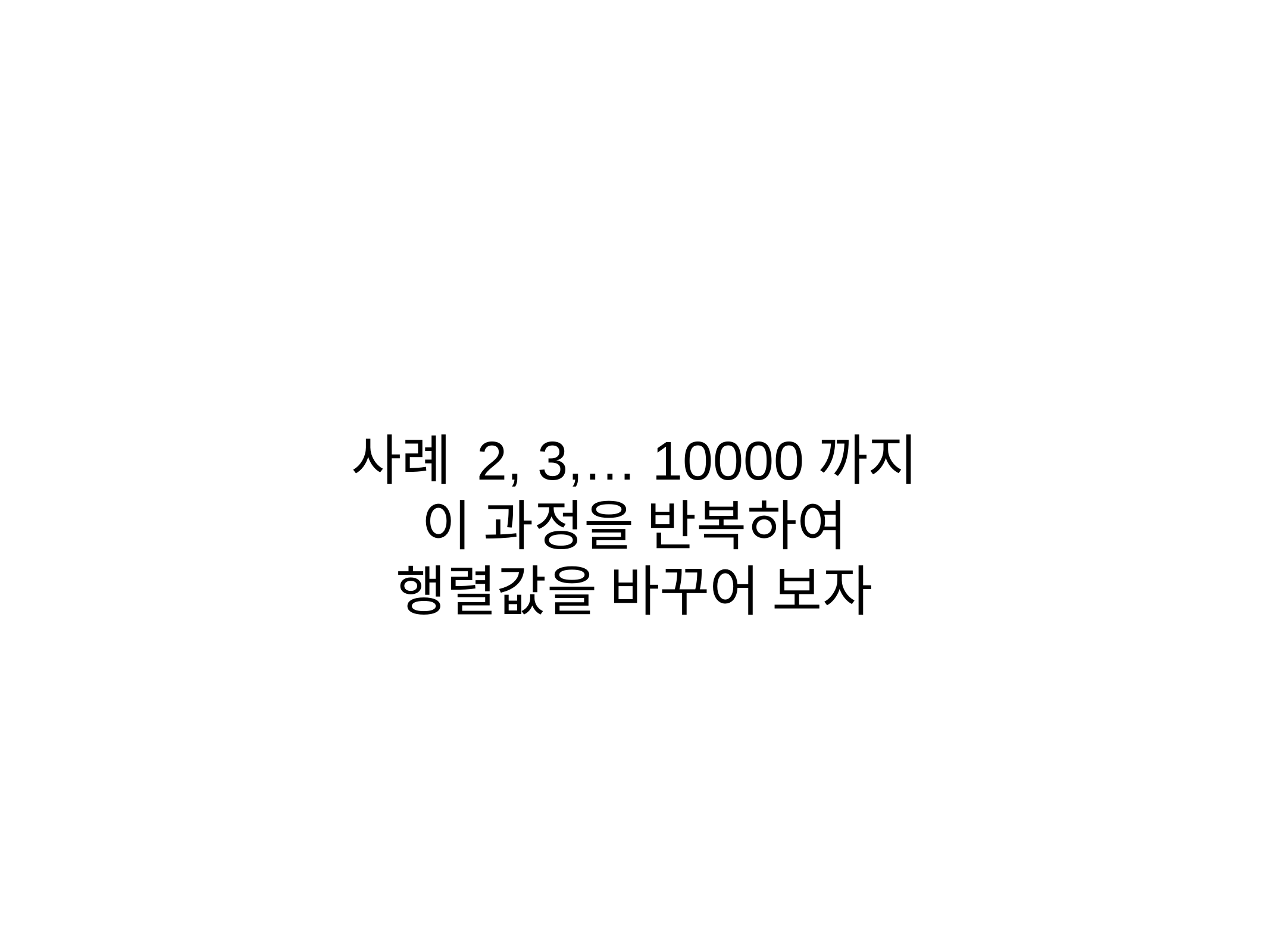

사례 2, 3,… 10000까지
이 과정을 반복하여
행렬값을 바꾸어 보자